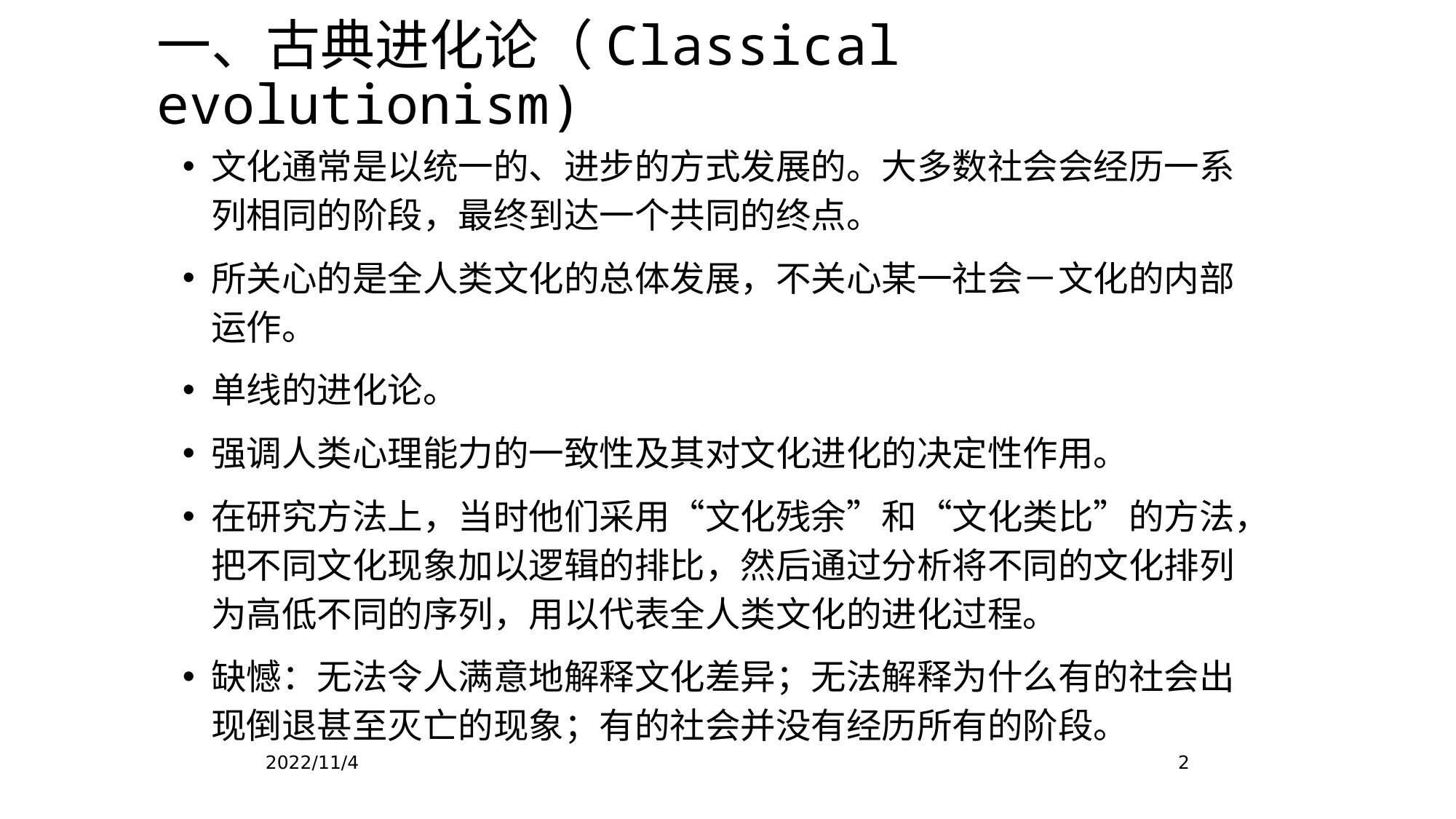

一、古典进化论（Classical evolutionism)
文化通常是以统一的、进步的方式发展的。大多数社会会经历一系列相同的阶段，最终到达一个共同的终点。
所关心的是全人类文化的总体发展，不关心某一社会－文化的内部运作。
单线的进化论。
强调人类心理能力的一致性及其对文化进化的决定性作用。
在研究方法上，当时他们采用“文化残余”和“文化类比”的方法，把不同文化现象加以逻辑的排比，然后通过分析将不同的文化排列为高低不同的序列，用以代表全人类文化的进化过程。
缺憾：无法令人满意地解释文化差异；无法解释为什么有的社会出现倒退甚至灭亡的现象；有的社会并没有经历所有的阶段。

2022/11/4
2